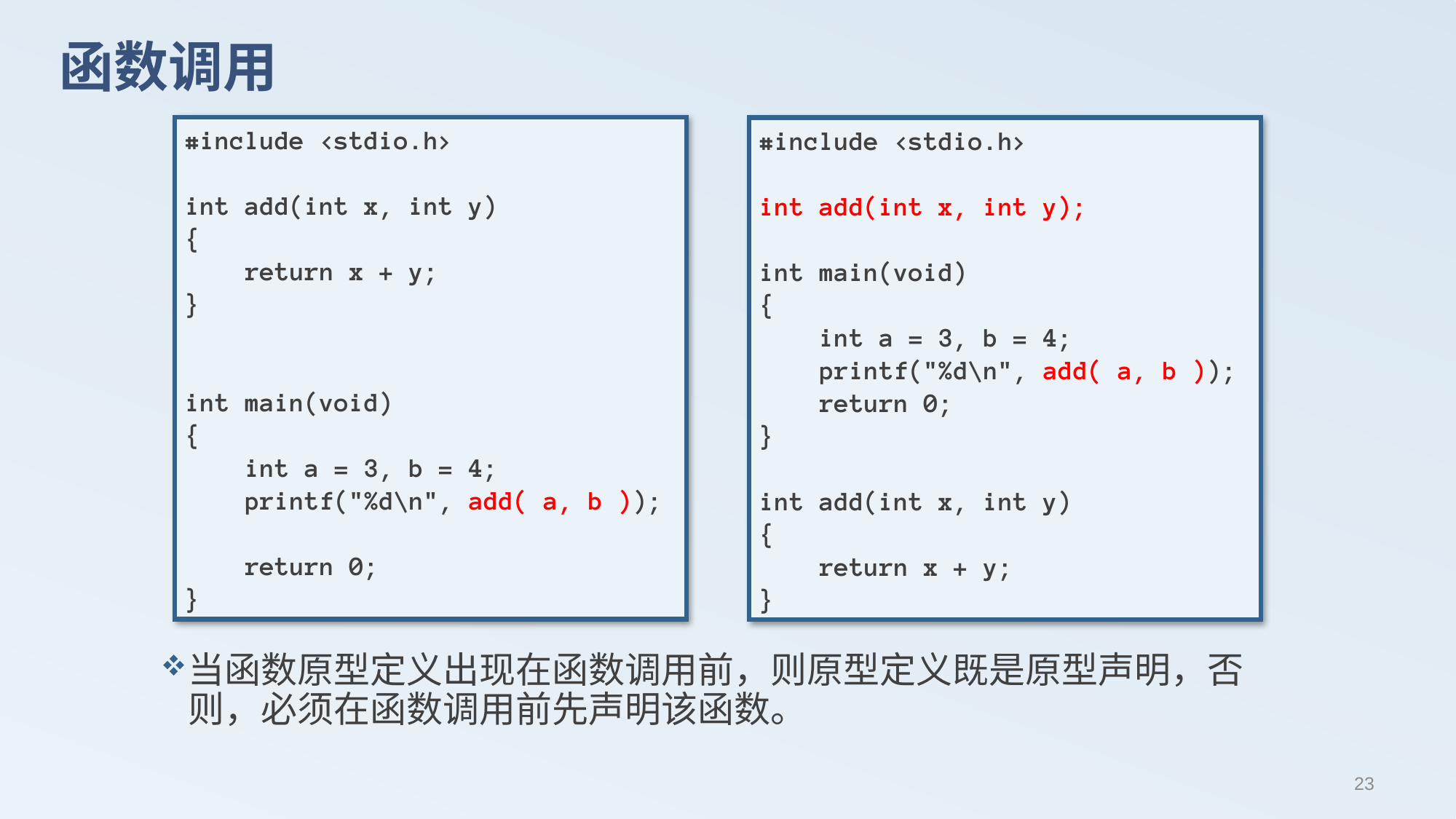

# 函数调用
#include <stdio.h>

int add(int x, int y)
{
    return x + y;
}

int main(void)
{
    int a = 3, b = 4;
    printf("%d\n", add( a, b ));

    return 0;
}
#include <stdio.h>

int add(int x, int y);

int main(void)
{
    int a = 3, b = 4;
    printf("%d\n", add( a, b ));
    return 0;
}

int add(int x, int y)
{
    return x + y;
}
当函数原型定义出现在函数调用前，则原型定义既是原型声明，否则，必须在函数调用前先声明该函数。